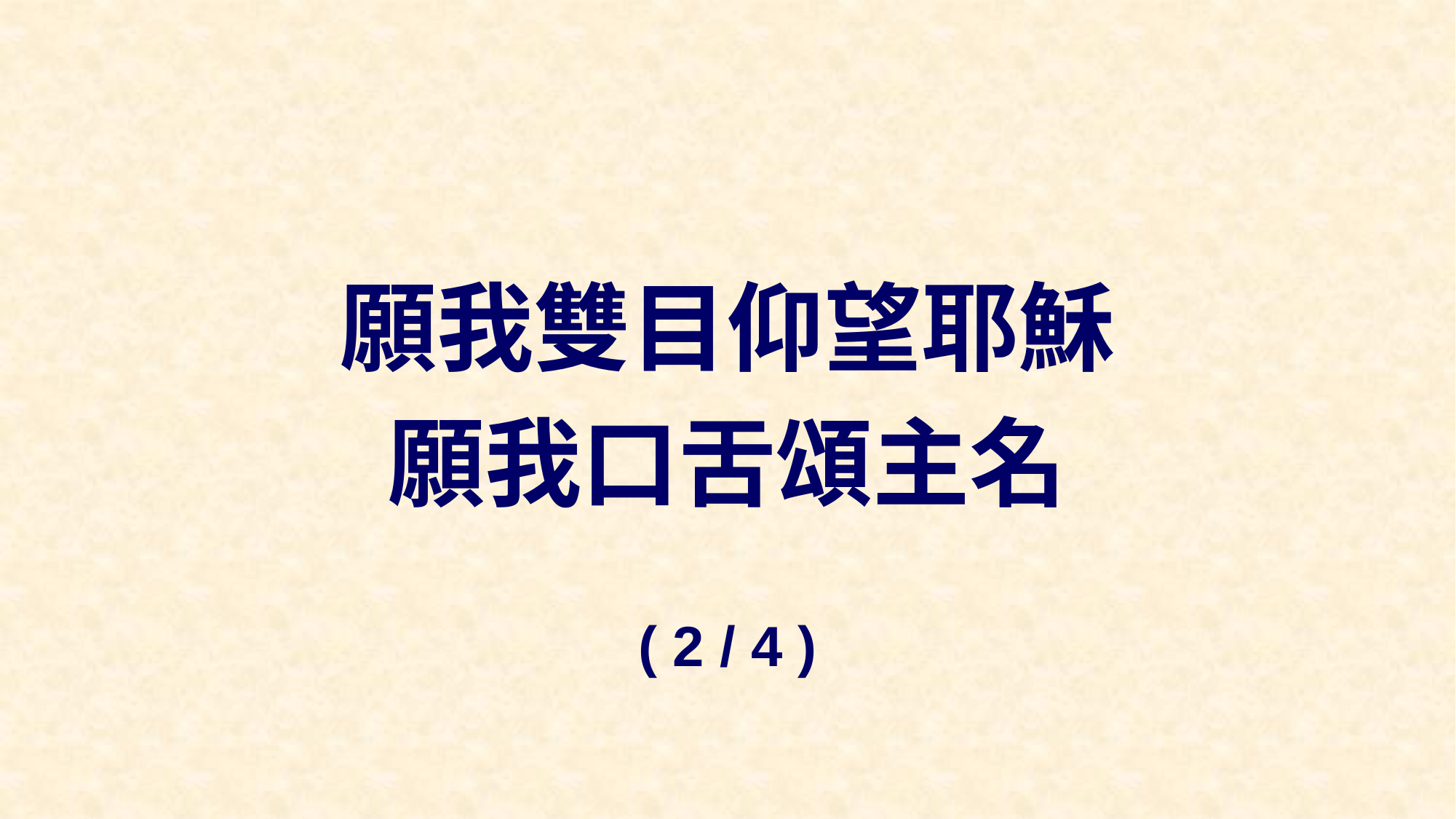

願我雙目仰望耶穌
願我口舌頌主名
( 2 / 4 )